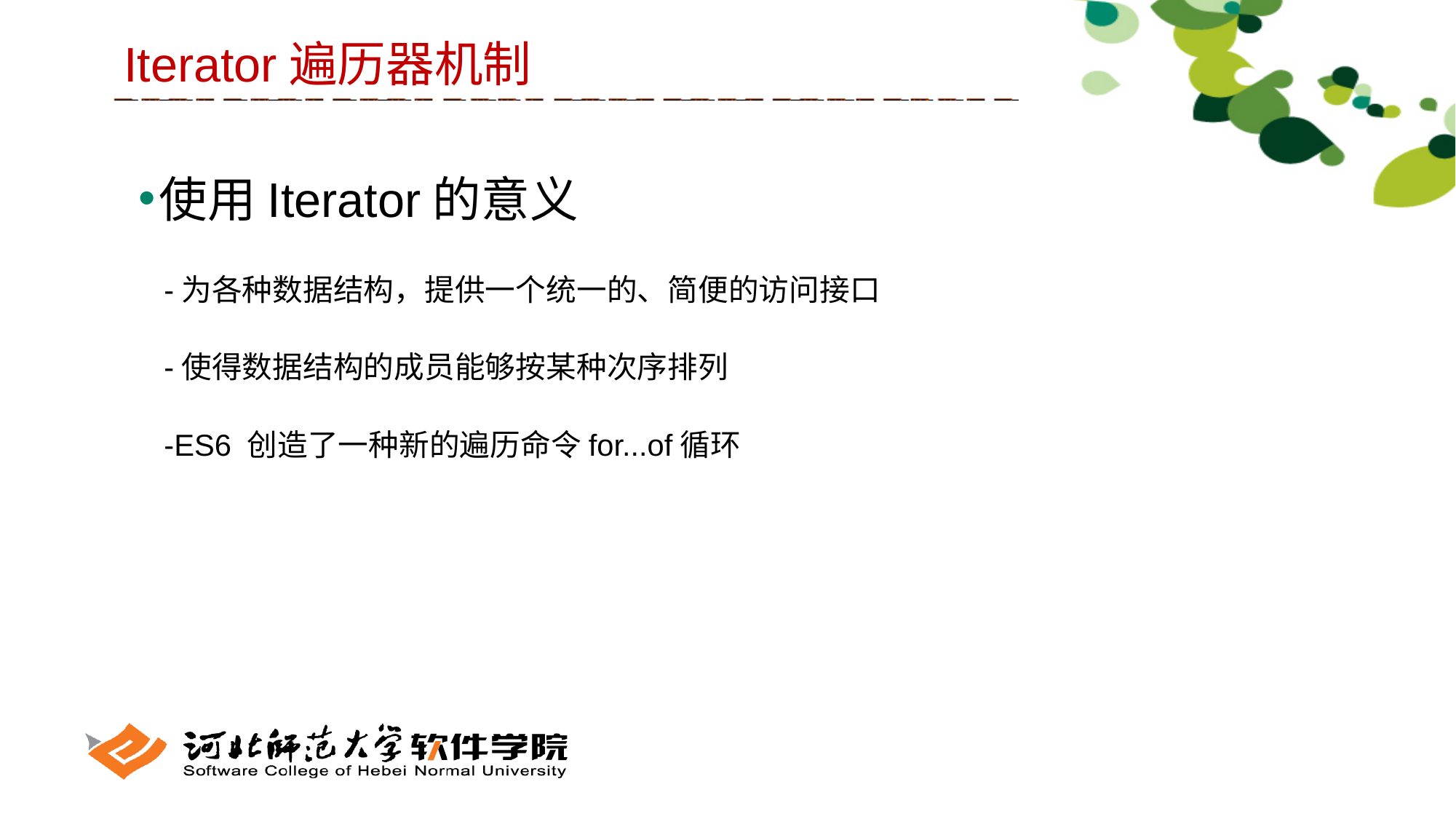

Iterator遍历器机制
使用Iterator的意义
   -为各种数据结构，提供一个统一的、简便的访问接口
   -使得数据结构的成员能够按某种次序排列
   -ES6 创造了一种新的遍历命令for...of循环